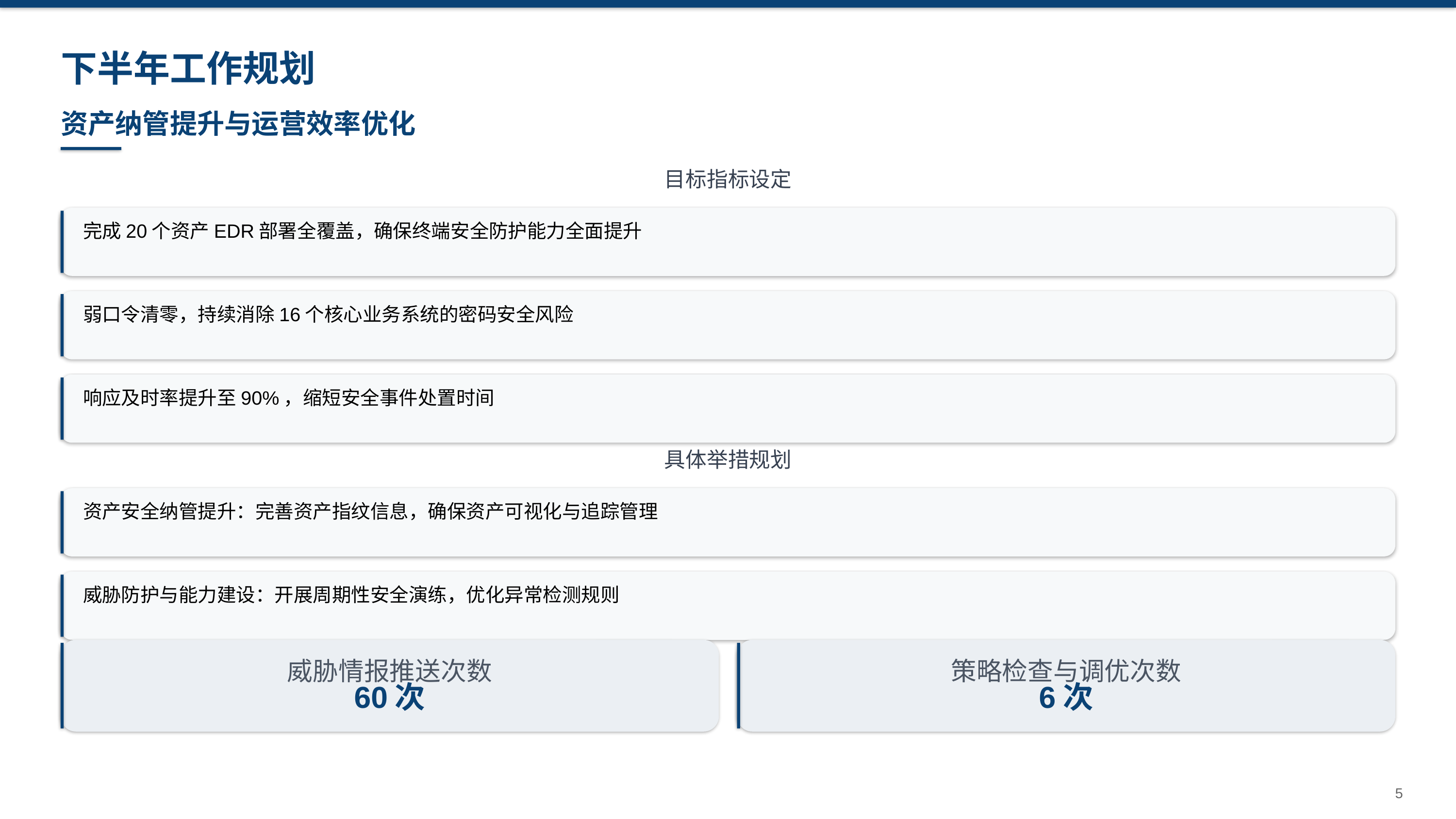

下半年工作规划
资产纳管提升与运营效率优化

目标指标设定

完成20个资产EDR部署全覆盖，确保终端安全防护能力全面提升

弱口令清零，持续消除16个核心业务系统的密码安全风险

响应及时率提升至90%，缩短安全事件处置时间
具体举措规划

资产安全纳管提升：完善资产指纹信息，确保资产可视化与追踪管理

威胁防护与能力建设：开展周期性安全演练，优化异常检测规则

威胁情报推送次数
策略检查与调优次数
60次
6次
5